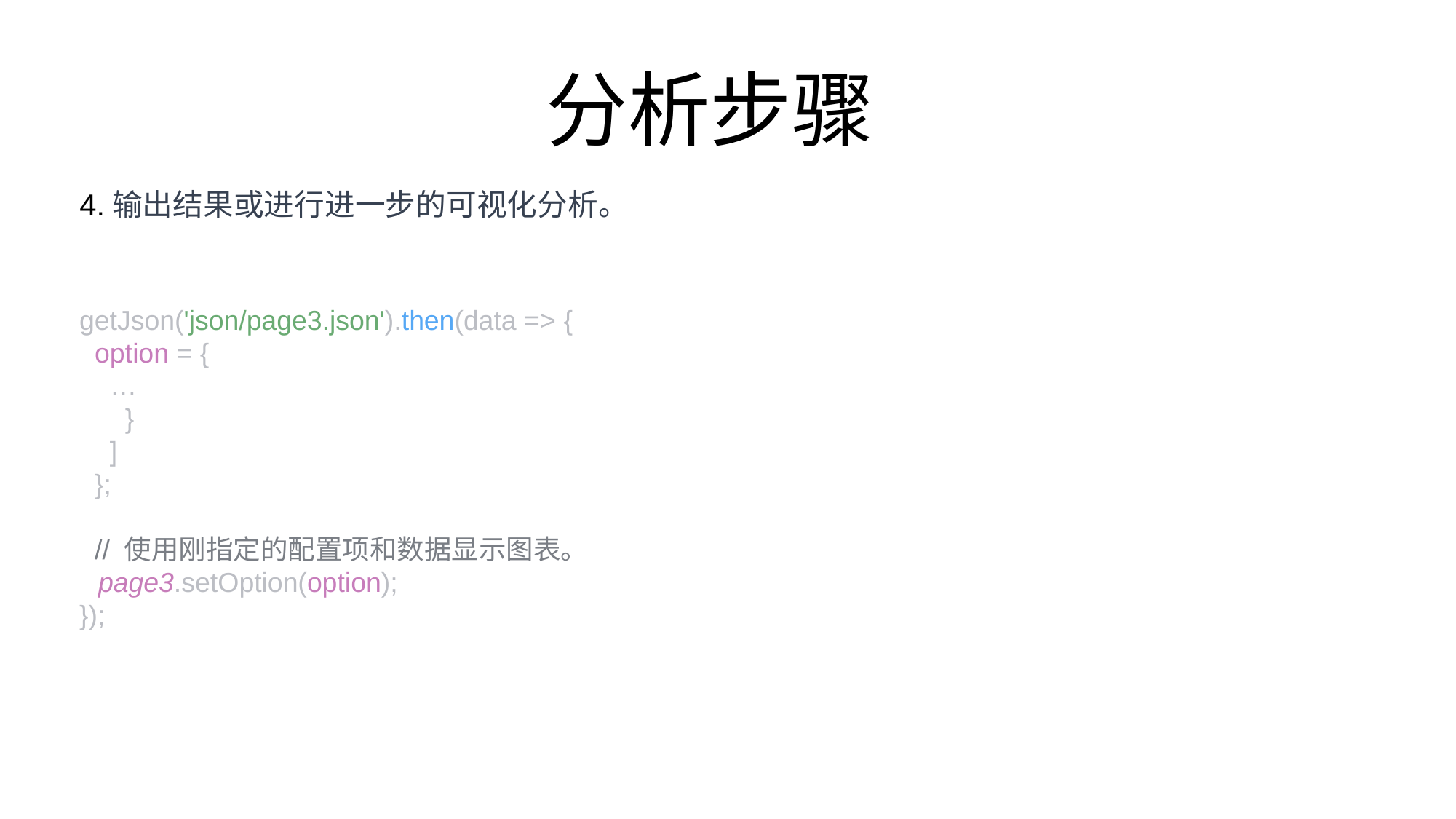

分析步骤
4.输出结果或进行进一步的可视化分析。
getJson('json/page3.json').then(data => {
  option = {
    …
      }
    ]
  };
  // 使用刚指定的配置项和数据显示图表。
  page3.setOption(option);
});